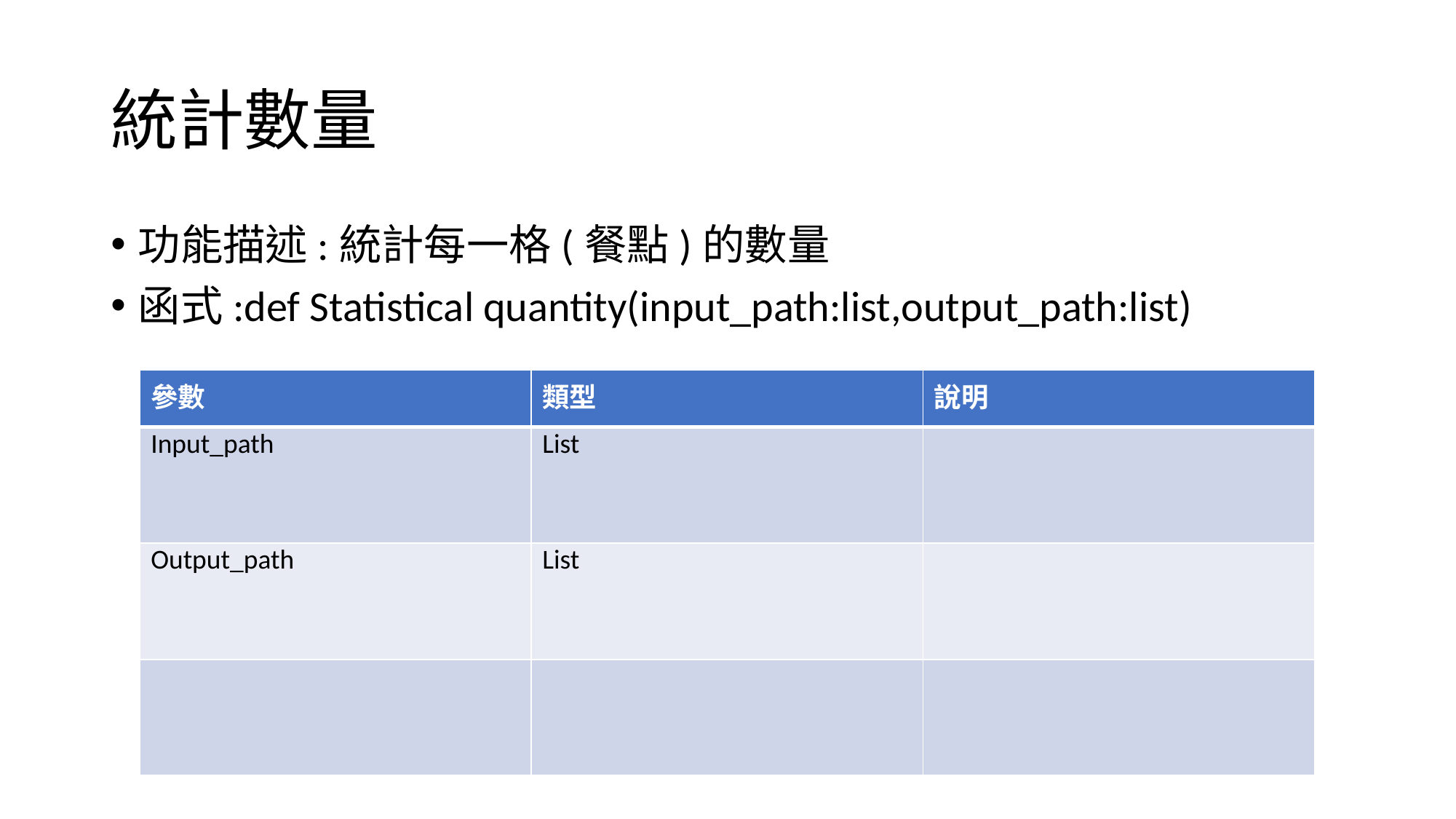

# 統計數量
功能描述:統計每一格(餐點)的數量
函式:def Statistical quantity(input_path:list,output_path:list)

| 參數 | 類型 | 說明 |
| --- | --- | --- |
| Input\_path | List |  |
| Output\_path | List |  |
|  |  |  |